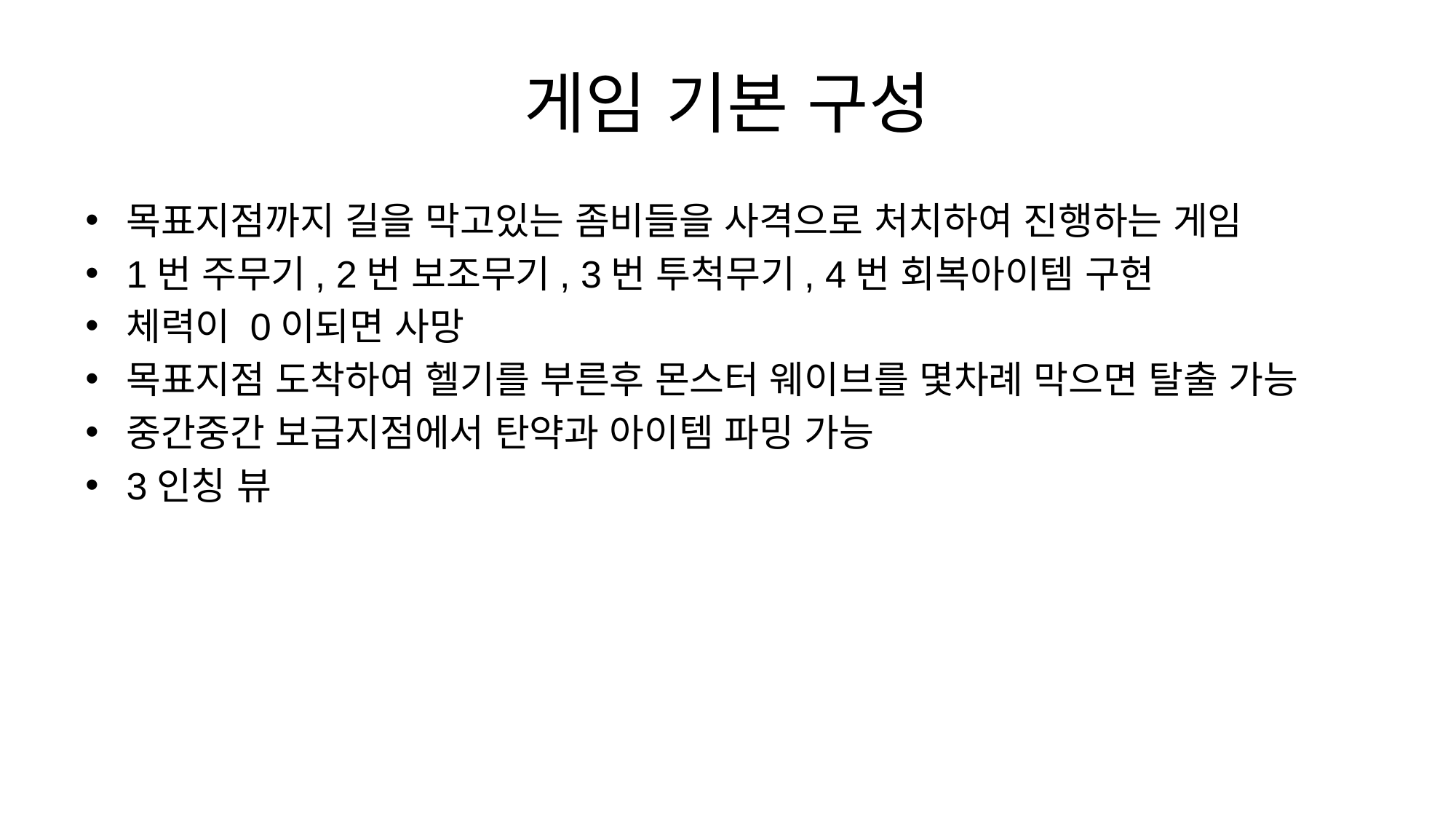

# 게임 기본 구성
목표지점까지 길을 막고있는 좀비들을 사격으로 처치하여 진행하는 게임
1번 주무기, 2번 보조무기, 3번 투척무기, 4번 회복아이템 구현
체력이 0이되면 사망
목표지점 도착하여 헬기를 부른후 몬스터 웨이브를 몇차례 막으면 탈출 가능
중간중간 보급지점에서 탄약과 아이템 파밍 가능
3인칭 뷰